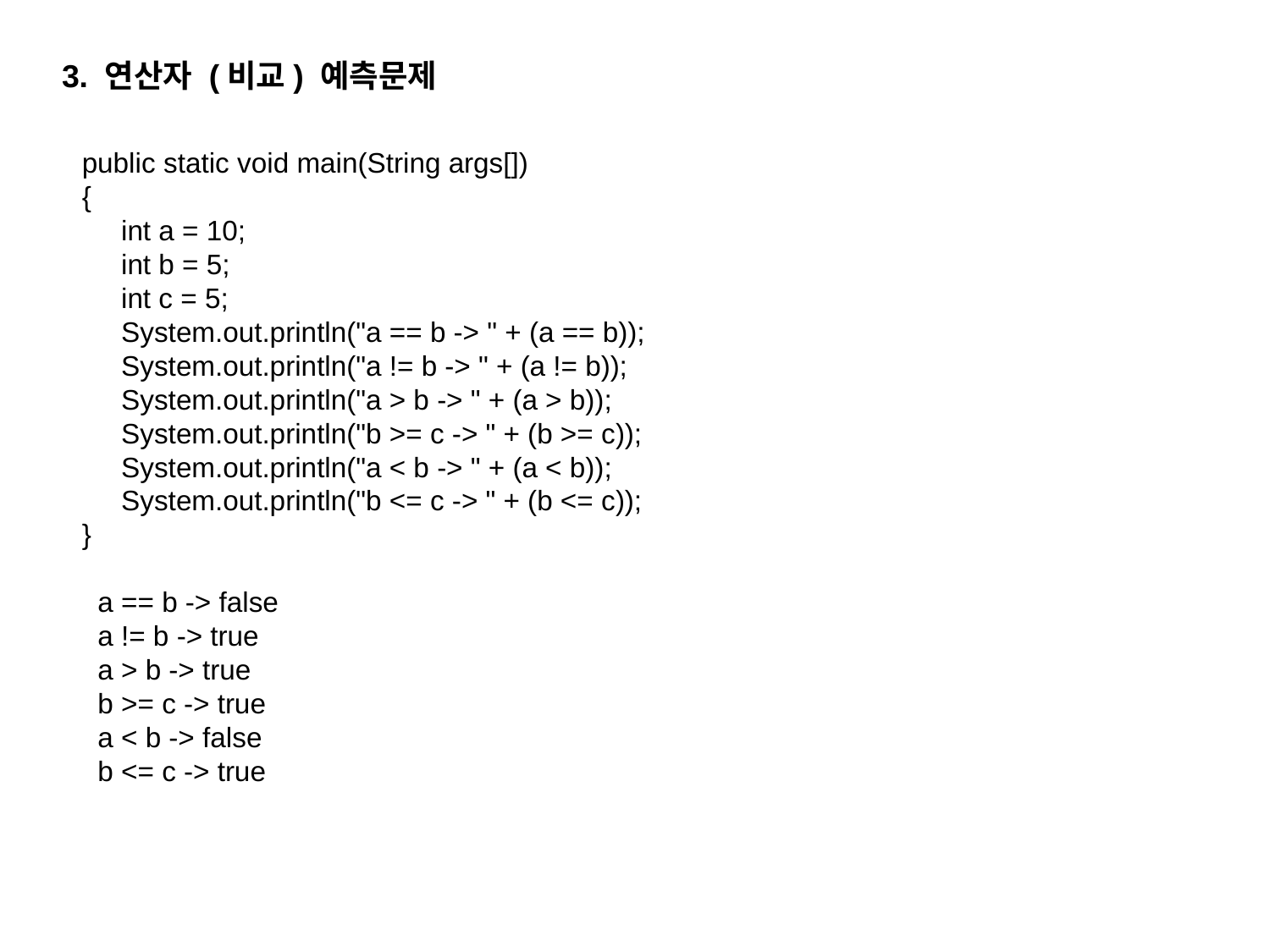

3. 연산자 (비교) 예측문제

public static void main(String args[])
{
     int a = 10;
     int b = 5;
     int c = 5;
     System.out.println("a == b -> " + (a == b));
     System.out.println("a != b -> " + (a != b));
     System.out.println("a > b -> " + (a > b));
     System.out.println("b >= c -> " + (b >= c));
     System.out.println("a < b -> " + (a < b));
     System.out.println("b <= c -> " + (b <= c));
}

  a == b -> false
  a != b -> true
  a > b -> true
  b >= c -> true
  a < b -> false
  b <= c -> true